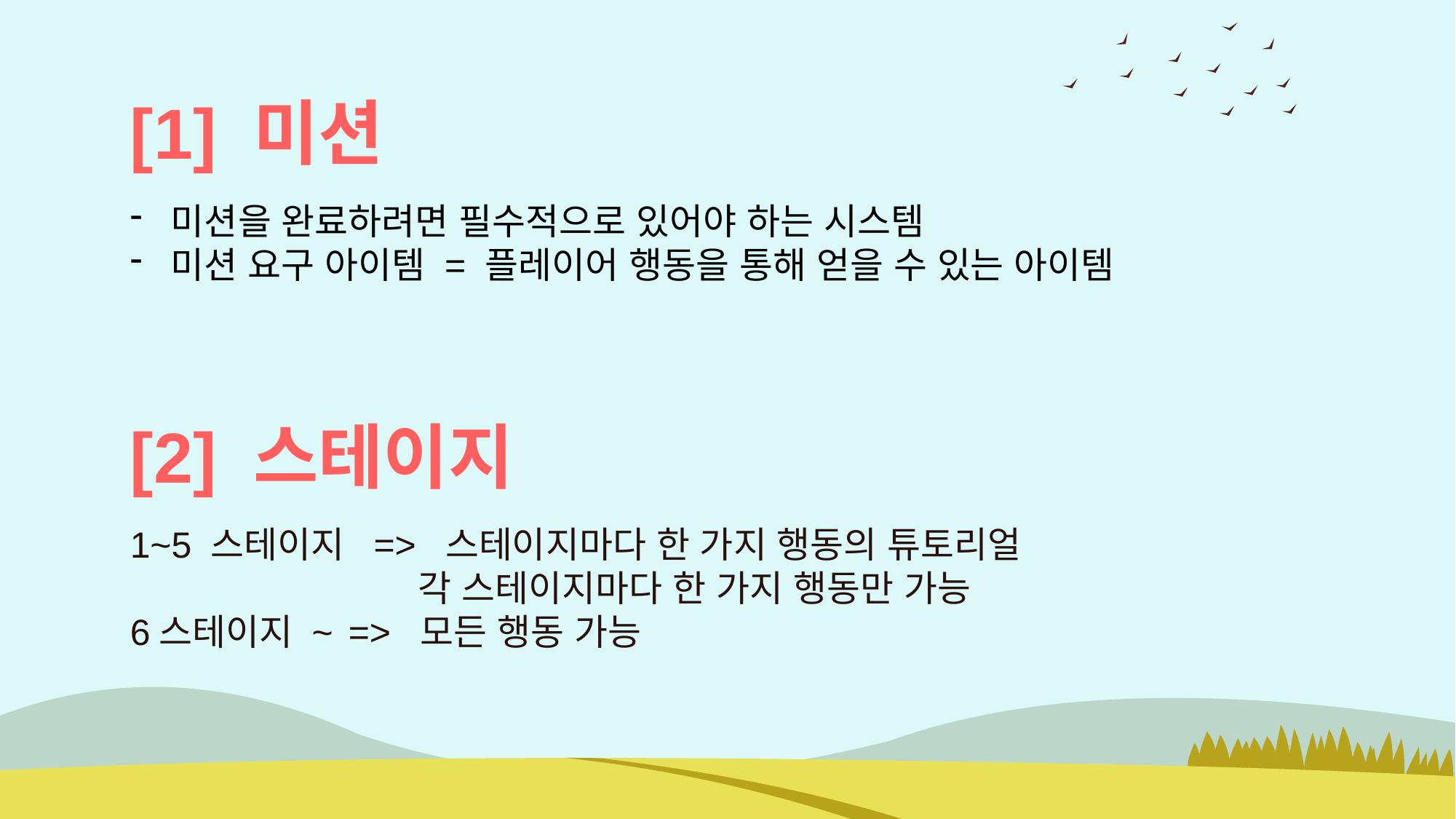

# [1] 미션
미션을 완료하려면 필수적으로 있어야 하는 시스템
미션 요구 아이템 = 플레이어 행동을 통해 얻을 수 있는 아이템
[2] 스테이지
1~5 스테이지  =>  스테이지마다 한 가지 행동의 튜토리얼
		      각 스테이지마다 한 가지 행동만 가능
6스테이지 ~ 	=>  모든 행동 가능